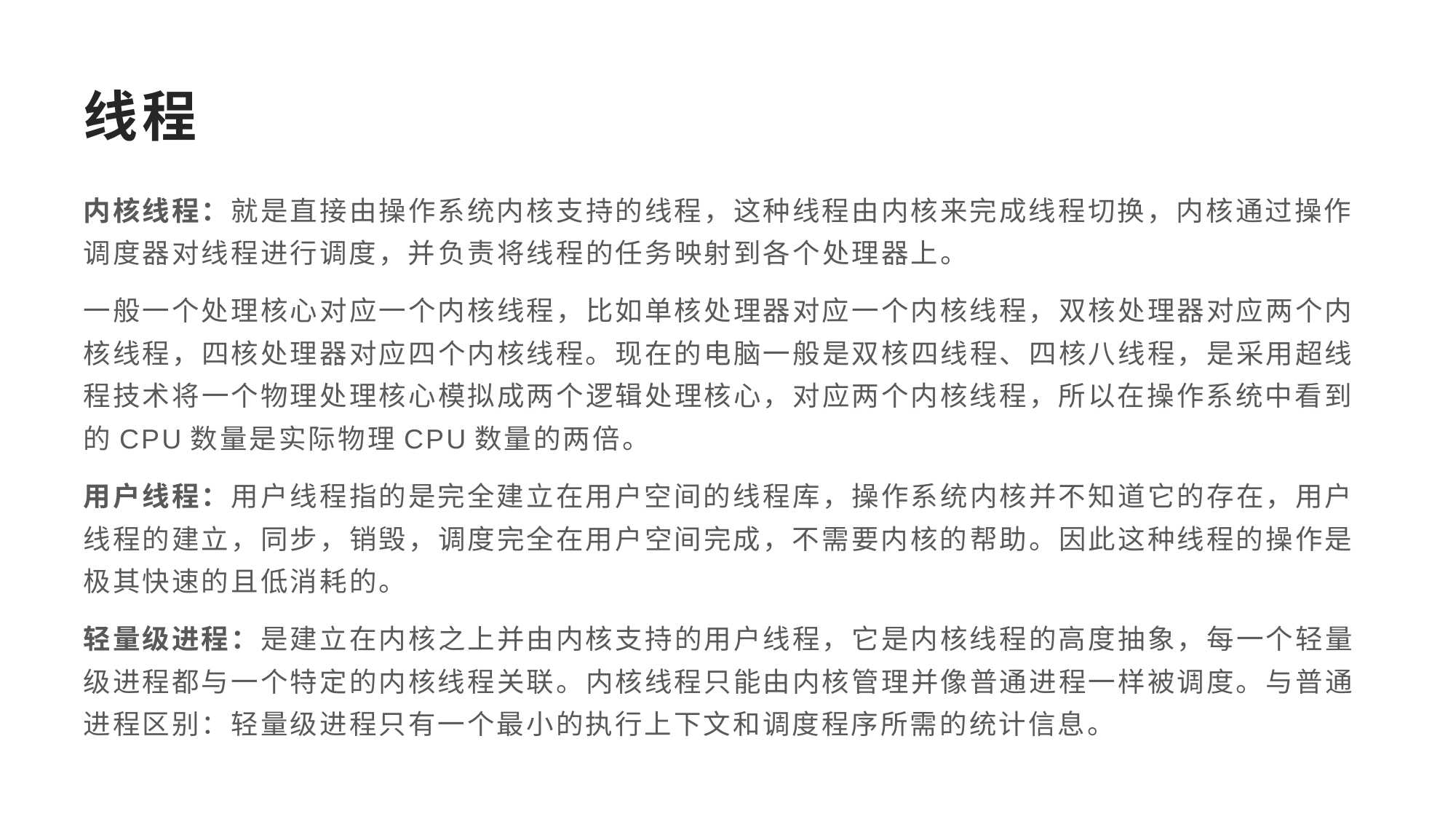

# 线程
内核线程：就是直接由操作系统内核支持的线程，这种线程由内核来完成线程切换，内核通过操作调度器对线程进行调度，并负责将线程的任务映射到各个处理器上。
一般一个处理核心对应一个内核线程，比如单核处理器对应一个内核线程，双核处理器对应两个内核线程，四核处理器对应四个内核线程。现在的电脑一般是双核四线程、四核八线程，是采用超线程技术将一个物理处理核心模拟成两个逻辑处理核心，对应两个内核线程，所以在操作系统中看到的CPU数量是实际物理CPU数量的两倍。
用户线程：用户线程指的是完全建立在用户空间的线程库，操作系统内核并不知道它的存在，用户线程的建立，同步，销毁，调度完全在用户空间完成，不需要内核的帮助。因此这种线程的操作是极其快速的且低消耗的。
轻量级进程：是建立在内核之上并由内核支持的用户线程，它是内核线程的高度抽象，每一个轻量级进程都与一个特定的内核线程关联。内核线程只能由内核管理并像普通进程一样被调度。与普通进程区别：轻量级进程只有一个最小的执行上下文和调度程序所需的统计信息。